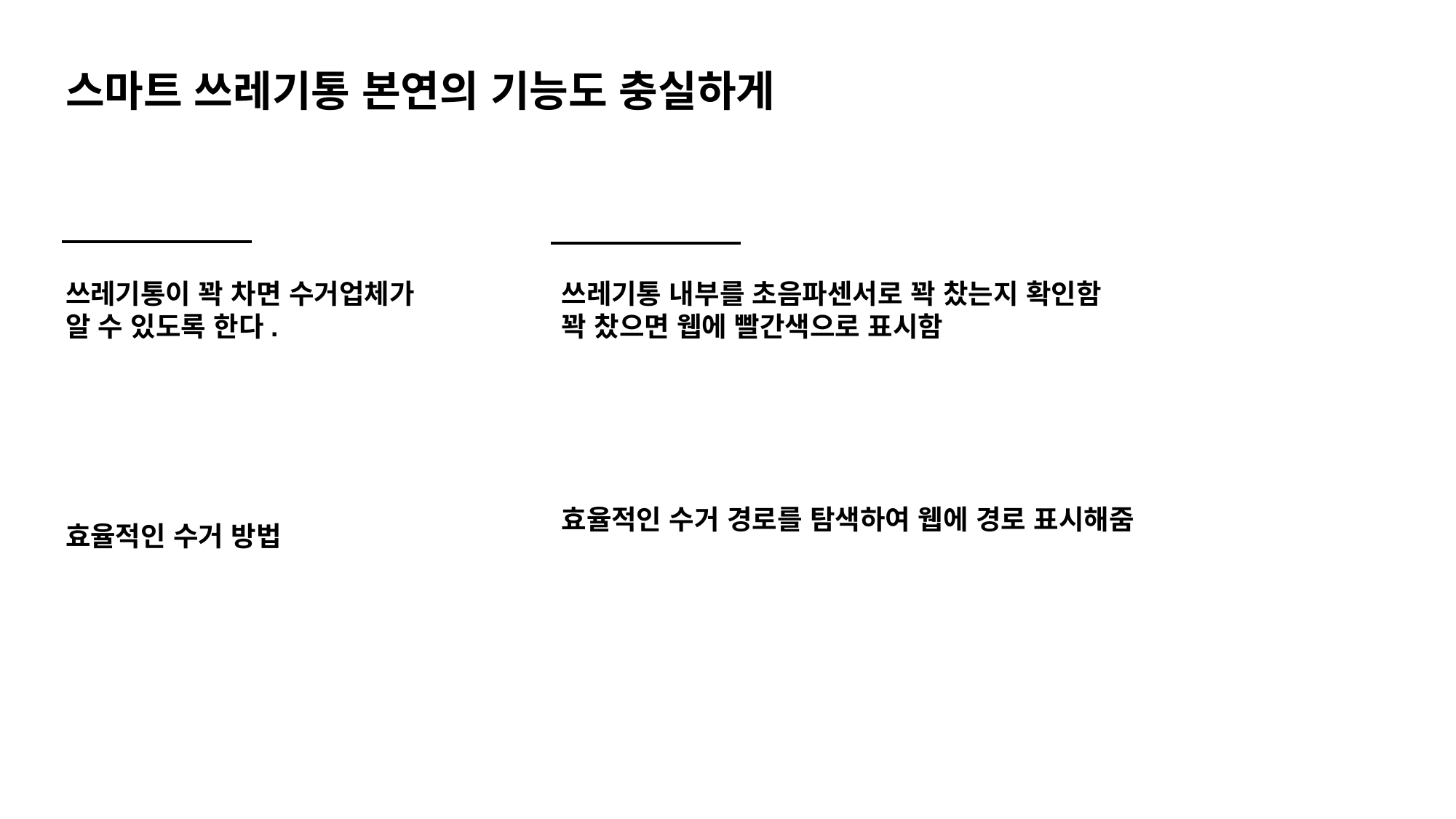

스마트 쓰레기통 본연의 기능도 충실하게
쓰레기통이 꽉 차면 수거업체가
알 수 있도록 한다.
쓰레기통 내부를 초음파센서로 꽉 찼는지 확인함
꽉 찼으면 웹에 빨간색으로 표시함
효율적인 수거 경로를 탐색하여 웹에 경로 표시해줌
효율적인 수거 방법